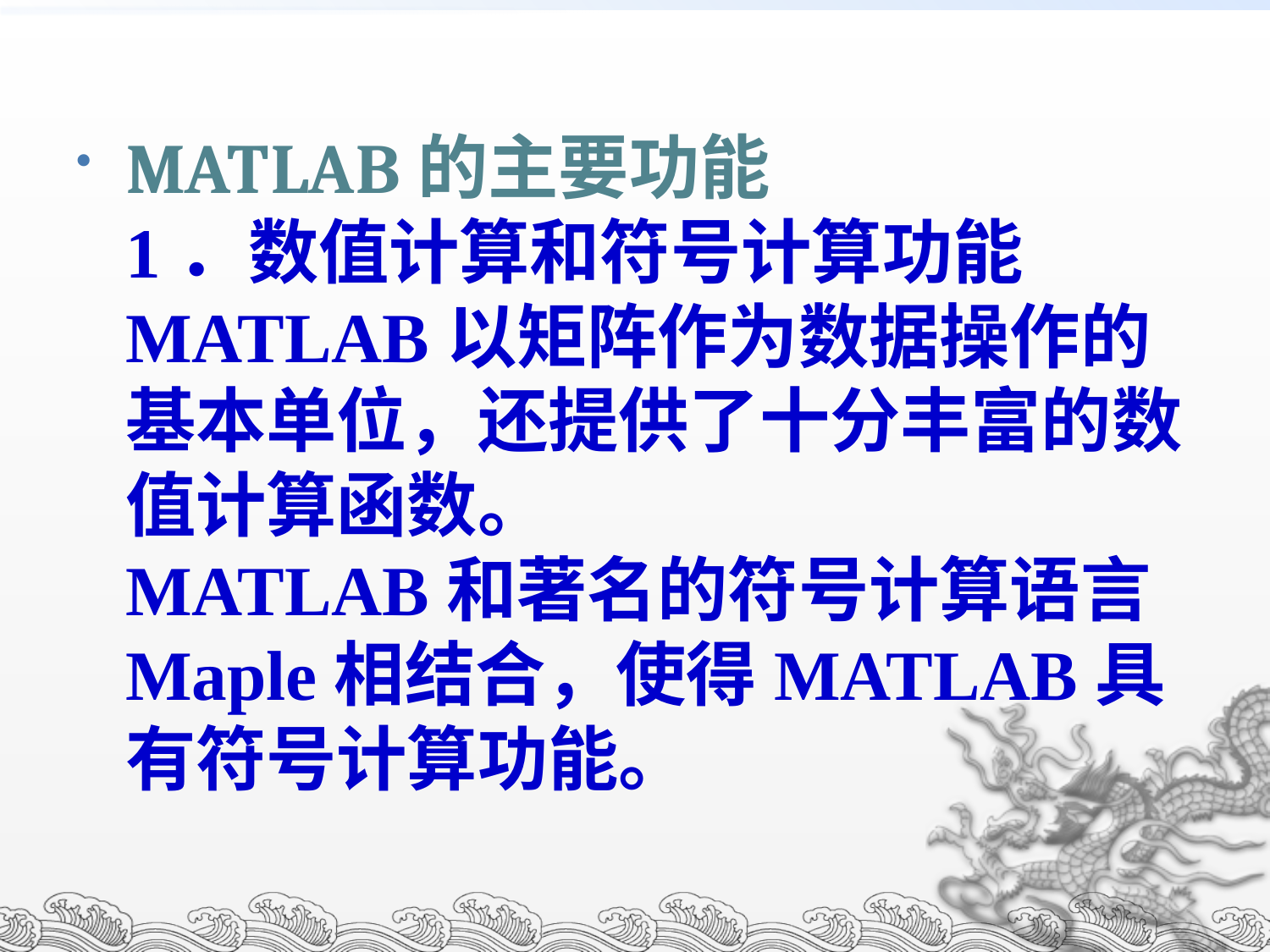

MATLAB的主要功能
1．数值计算和符号计算功能
MATLAB以矩阵作为数据操作的基本单位，还提供了十分丰富的数值计算函数。
MATLAB和著名的符号计算语言Maple相结合，使得MATLAB具有符号计算功能。